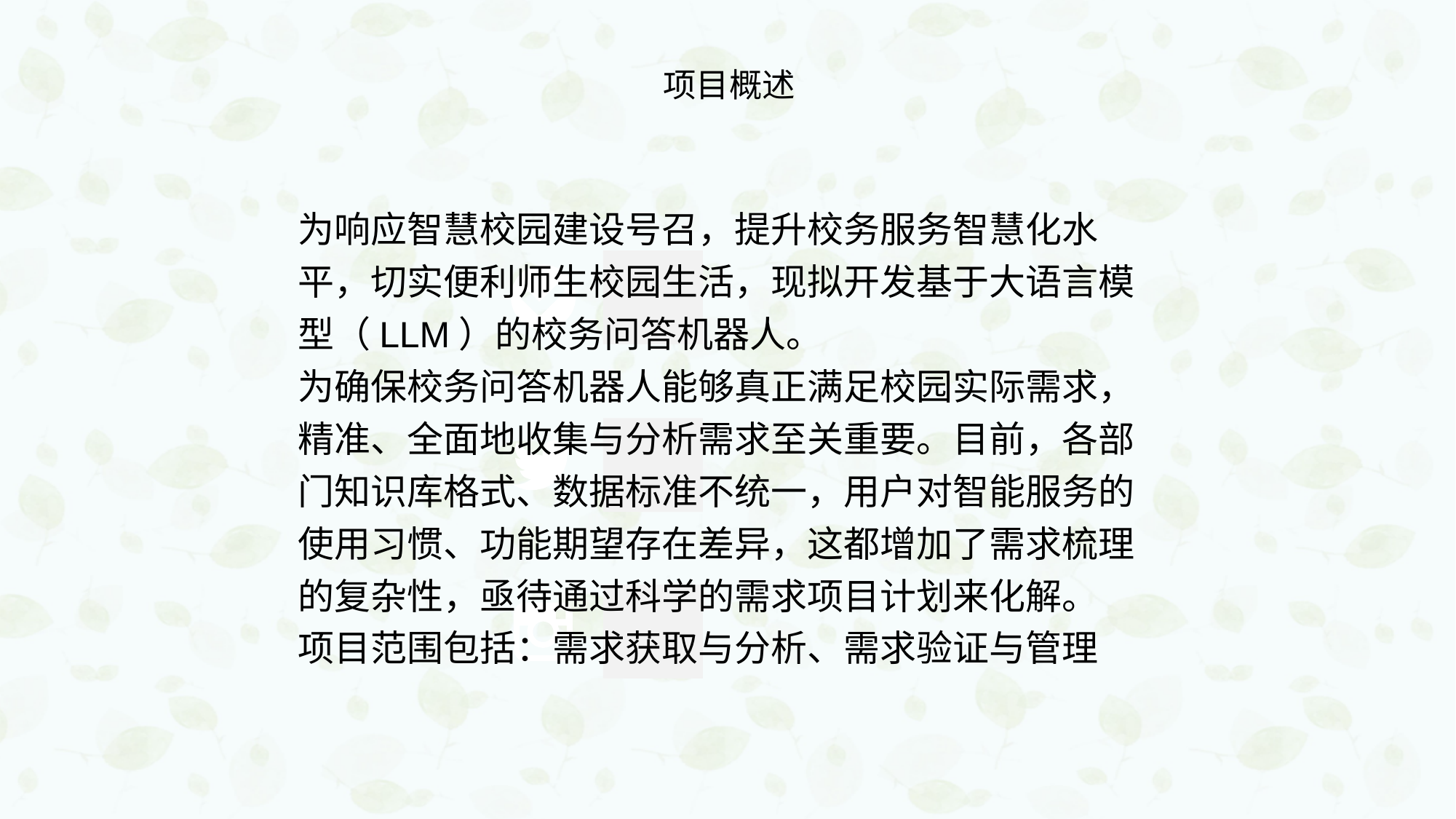

项目概述
为响应智慧校园建设号召，提升校务服务智慧化水平，切实便利师生校园生活，现拟开发基于大语言模型（LLM）的校务问答机器人。
为确保校务问答机器人能够真正满足校园实际需求，精准、全面地收集与分析需求至关重要。目前，各部门知识库格式、数据标准不统一，用户对智能服务的使用习惯、功能期望存在差异，这都增加了需求梳理的复杂性，亟待通过科学的需求项目计划来化解。
项目范围包括：需求获取与分析、需求验证与管理